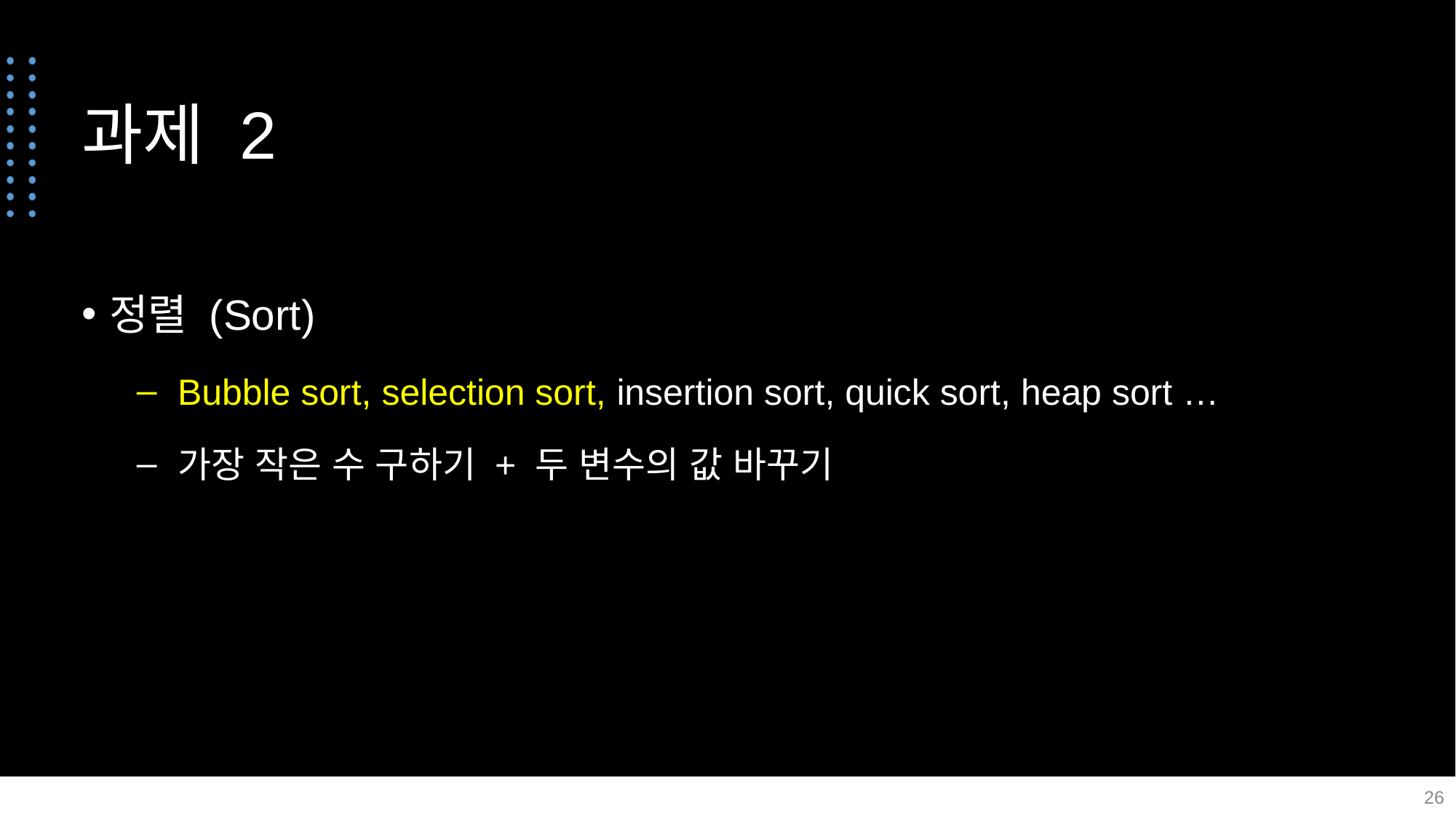

# 과제 2
정렬 (Sort)
Bubble sort, selection sort, insertion sort, quick sort, heap sort …
가장 작은 수 구하기 + 두 변수의 값 바꾸기
26